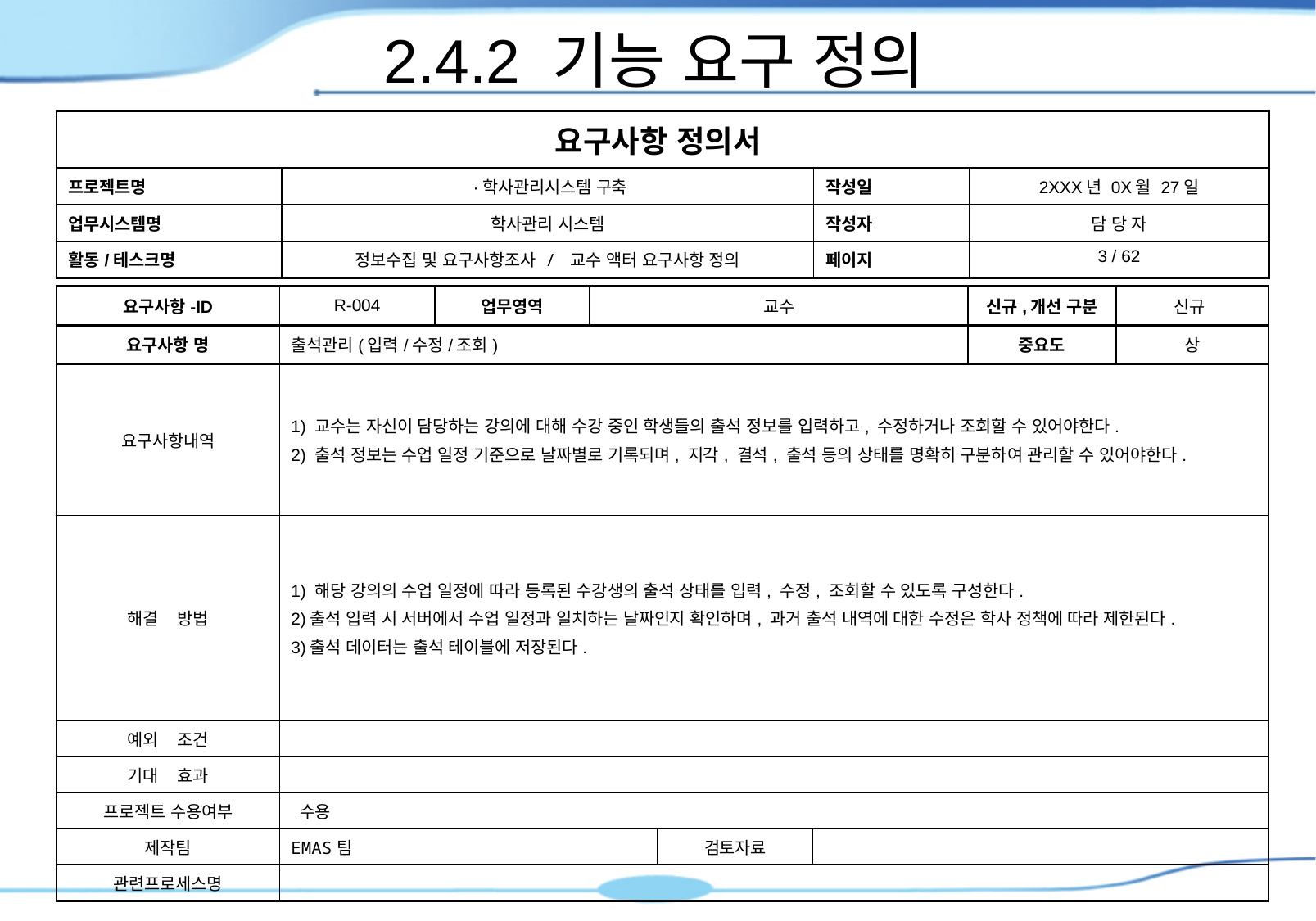

2.4.2 기능 요구 정의
| 요구사항 정의서 |  |  |  |
| --- | --- | --- | --- |
| 프로젝트명 | ·학사관리시스템 구축 | 작성일 | 2XXX년 0X월 27일 |
| 업무시스템명 | 학사관리 시스템 | 작성자 | 담 당 자 |
| 활동/테스크명 | 정보수집 및 요구사항조사 / 교수 액터 요구사항 정의 | 페이지 | 3 / 62 |
| 요구사항-ID | R-004 | 업무영역 | 교수 |  |  | 신규,개선 구분 | 신규 |
| --- | --- | --- | --- | --- | --- | --- | --- |
| 요구사항 명 | 출석관리(입력/수정/조회) |  |  |  |  | 중요도 | 상 |
| 요구사항내역 | 1) 교수는 자신이 담당하는 강의에 대해 수강 중인 학생들의 출석 정보를 입력하고, 수정하거나 조회할 수 있어야한다. 2) 출석 정보는 수업 일정 기준으로 날짜별로 기록되며, 지각, 결석, 출석 등의 상태를 명확히 구분하여 관리할 수 있어야한다. |  |  |  |  |  |  |
| 해결 방법 | 1) 해당 강의의 수업 일정에 따라 등록된 수강생의 출석 상태를 입력, 수정, 조회할 수 있도록 구성한다. 2)출석 입력 시 서버에서 수업 일정과 일치하는 날짜인지 확인하며, 과거 출석 내역에 대한 수정은 학사 정책에 따라 제한된다. 3)출석 데이터는 출석 테이블에 저장된다. |  |  |  |  |  |  |
| 예외 조건 |  |  |  |  |  |  |  |
| 기대 효과 |  |  |  |  |  |  |  |
| 프로젝트 수용여부 | 수용 |  |  |  |  |  |  |
| 제작팀 | EMAS팀 |  |  | 검토자료 |  |  |  |
| 관련프로세스명 |  |  |  |  |  |  |  |